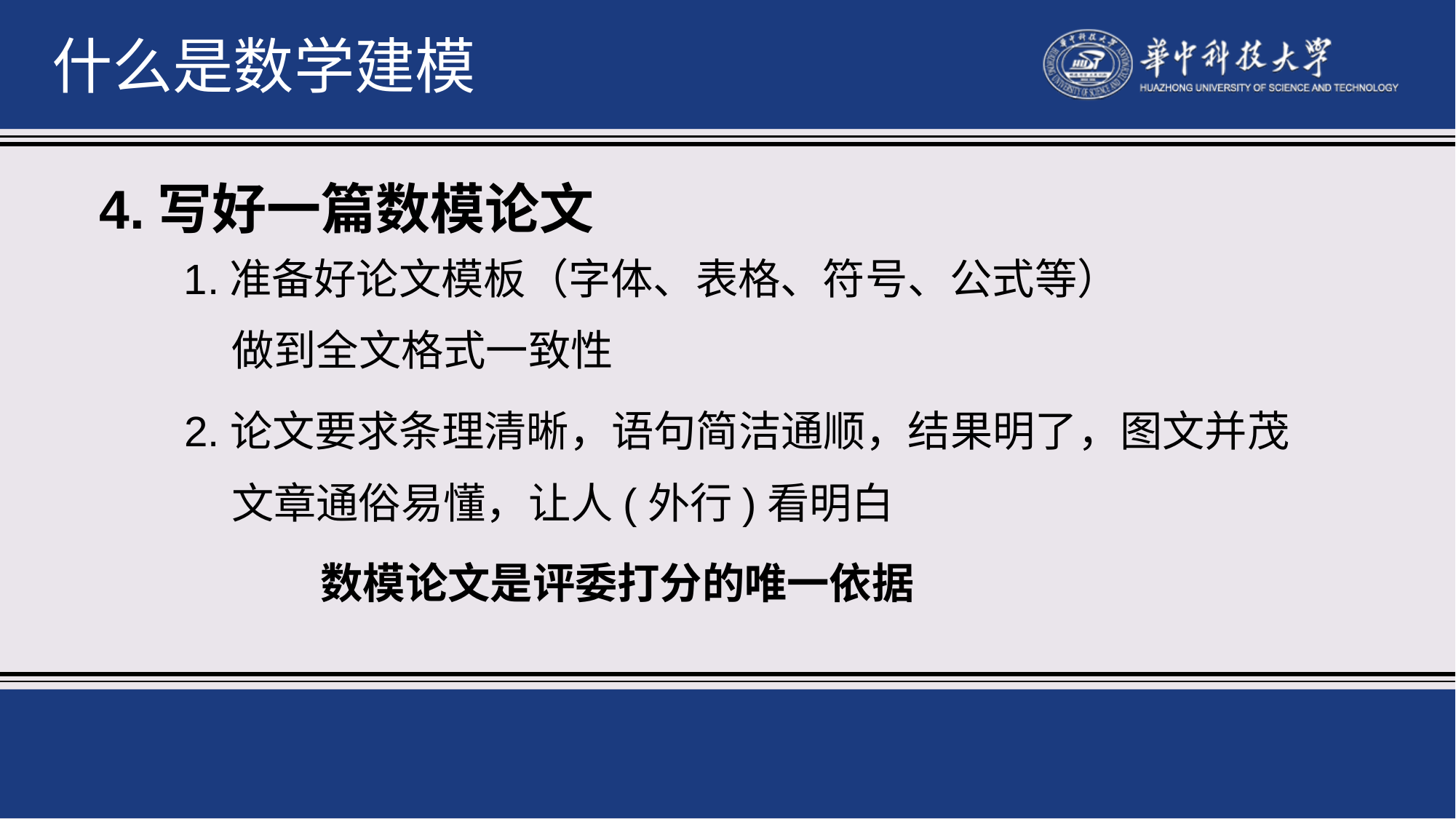

什么是数学建模
4.写好一篇数模论文
1.准备好论文模板（字体、表格、符号、公式等）
做到全文格式一致性
2.论文要求条理清晰，语句简洁通顺，结果明了，图文并茂
文章通俗易懂，让人(外行)看明白
数模论文是评委打分的唯一依据